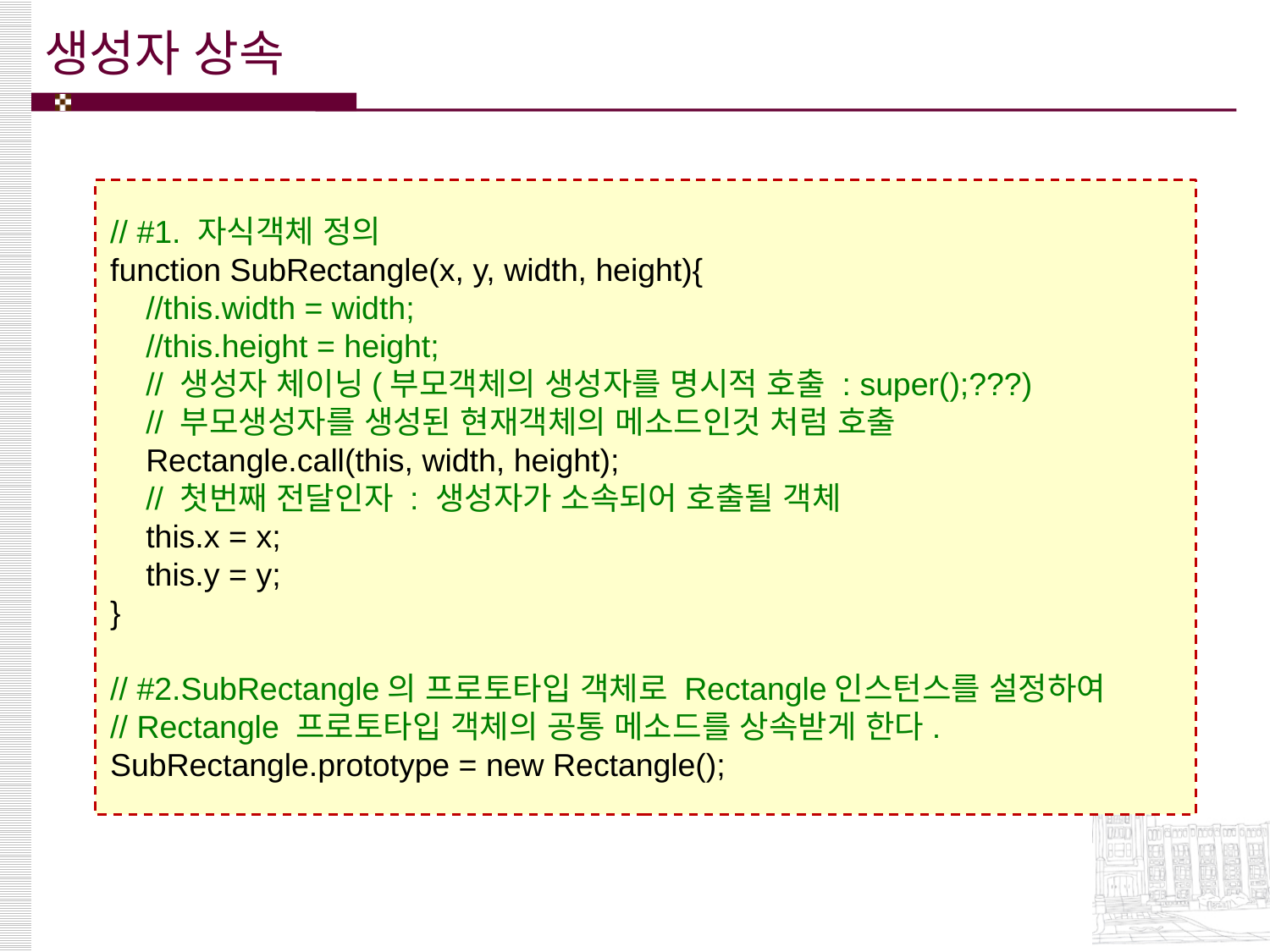

# 생성자 상속
// #1. 자식객체 정의
function SubRectangle(x, y, width, height){
    //this.width = width;
    //this.height = height;
    // 생성자 체이닝(부모객체의 생성자를 명시적 호출 : super();???)
    // 부모생성자를 생성된 현재객체의 메소드인것 처럼 호출
    Rectangle.call(this, width, height);
    // 첫번째 전달인자 : 생성자가 소속되어 호출될 객체
    this.x = x;
    this.y = y;
}

// #2.SubRectangle의 프로토타입 객체로 Rectangle인스턴스를 설정하여
// Rectangle 프로토타입 객체의 공통 메소드를 상속받게 한다.
SubRectangle.prototype = new Rectangle();